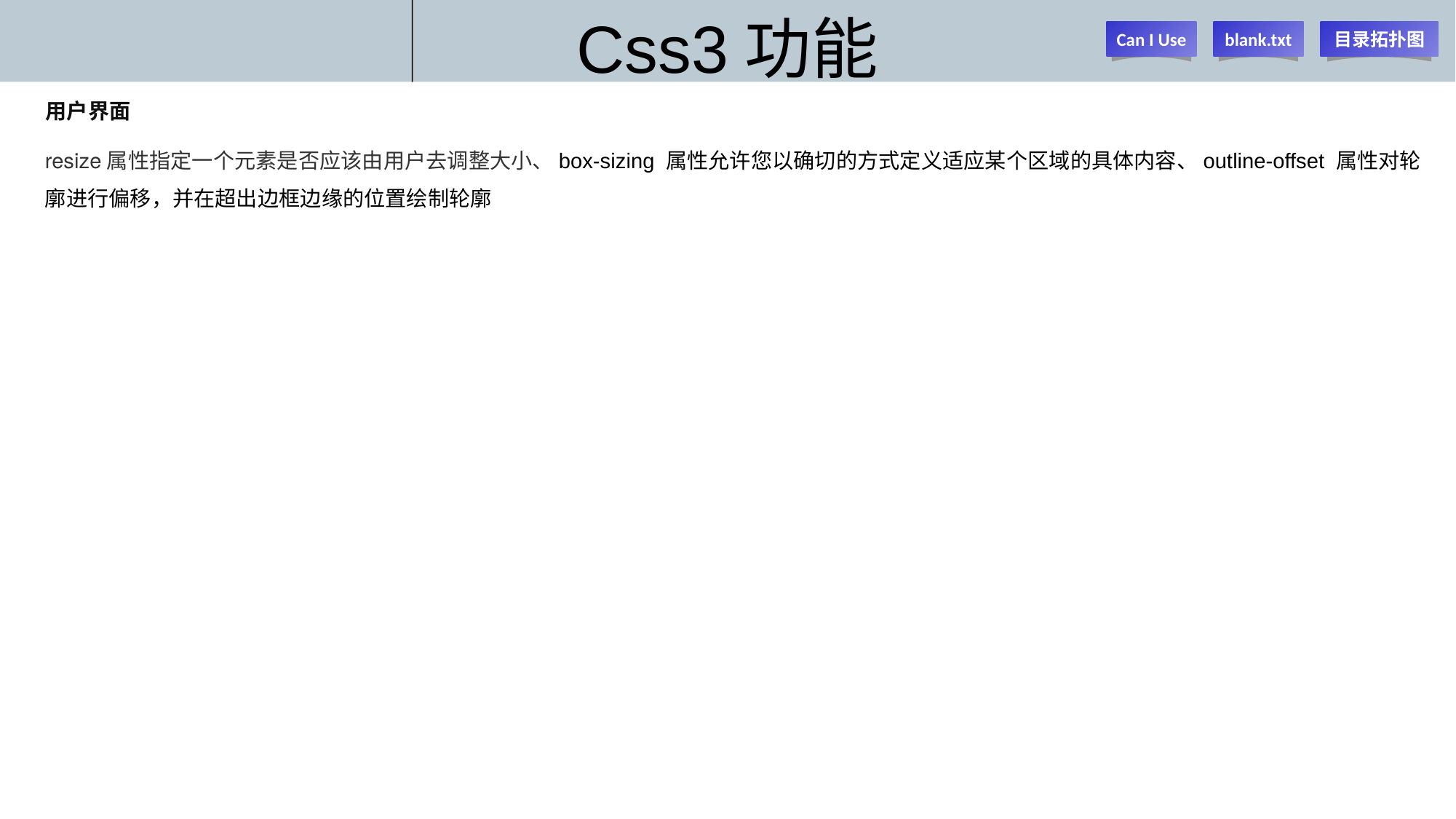

# Css3功能
Can I Use

blank.txt

目录拓扑图

用户界面
resize属性指定一个元素是否应该由用户去调整大小、box-sizing 属性允许您以确切的方式定义适应某个区域的具体内容、outline-offset 属性对轮廓进行偏移，并在超出边框边缘的位置绘制轮廓